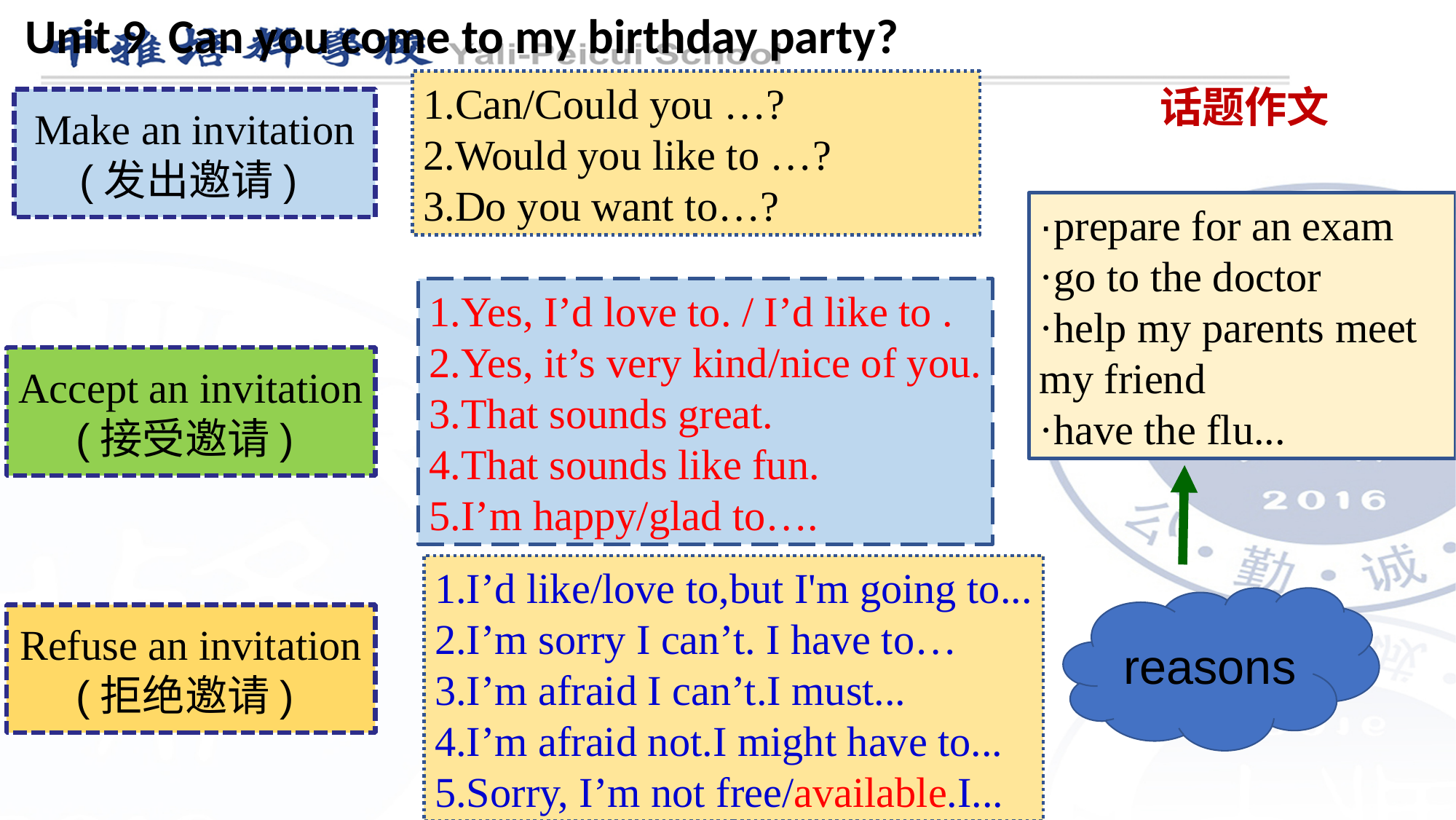

Unit 9  Can you come to my birthday party?
话题作文
1.Can/Could you …?
2.Would you like to …?
3.Do you want to…?
Make an invitation
(发出邀请)
·prepare for an exam
·go to the doctor
·help my parents meet my friend
·have the flu...
1.Yes, I’d love to. / I’d like to .
2.Yes, it’s very kind/nice of you.
3.That sounds great.
4.That sounds like fun.
5.I’m happy/glad to….
Accept an invitation
(接受邀请)
●一词多义专练

1.I’d like/love to,but I'm going to...
2.I’m sorry I can’t. I have to…
3.I’m afraid I can’t.I must...
4.I’m afraid not.I might have to...
5.Sorry, I’m not free/available.I...
reasons
Refuse an invitation
(拒绝邀请)